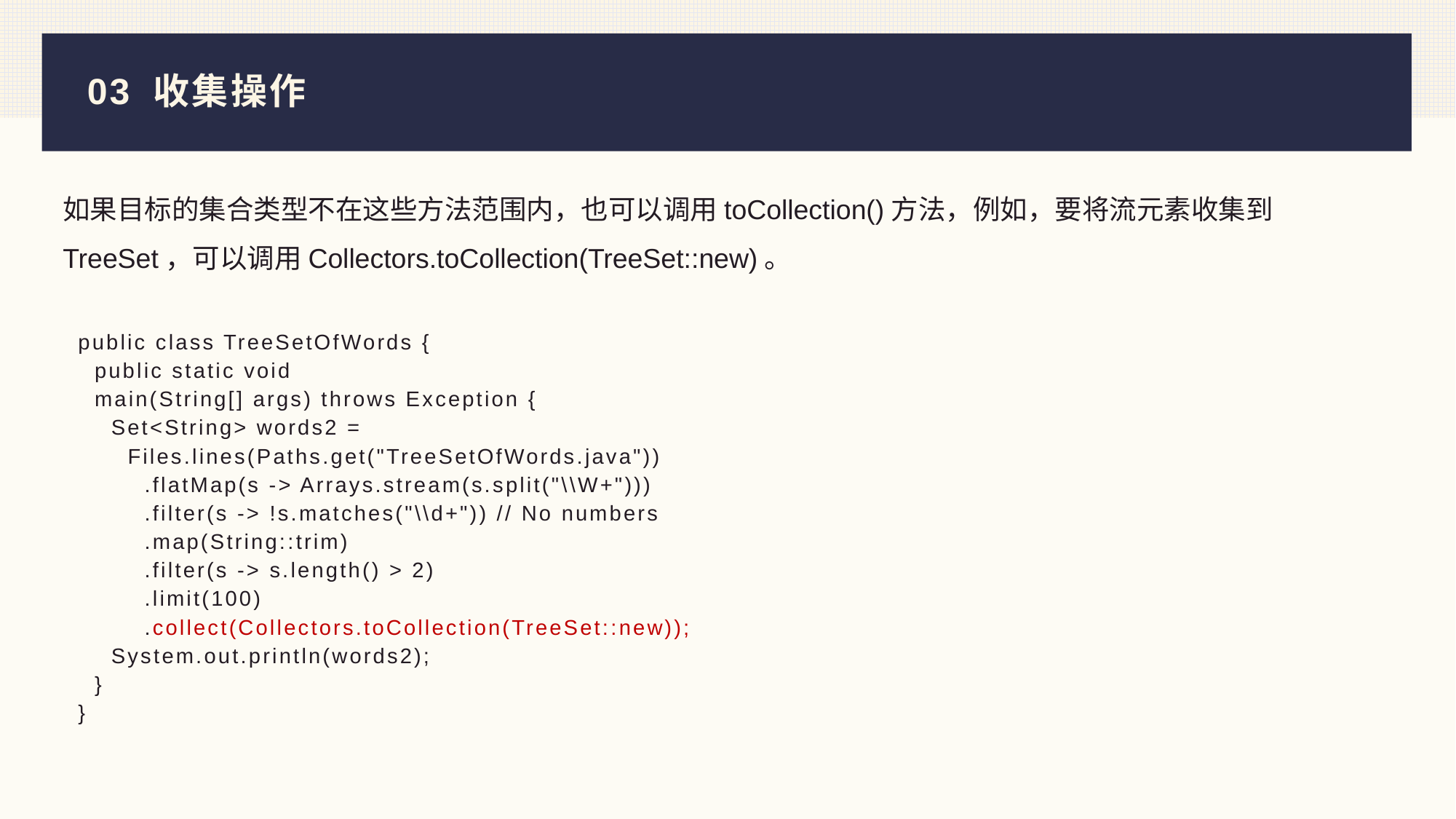

# 03 收集操作
如果目标的集合类型不在这些方法范围内，也可以调用toCollection()方法，例如，要将流元素收集到TreeSet，可以调用Collectors.toCollection(TreeSet::new)。
public class TreeSetOfWords {
  public static void
  main(String[] args) throws Exception {
    Set<String> words2 =
      Files.lines(Paths.get("TreeSetOfWords.java"))
        .flatMap(s -> Arrays.stream(s.split("\\W+")))
        .filter(s -> !s.matches("\\d+")) // No numbers
        .map(String::trim)
        .filter(s -> s.length() > 2)
        .limit(100)
        .collect(Collectors.toCollection(TreeSet::new));
    System.out.println(words2);
  }
}